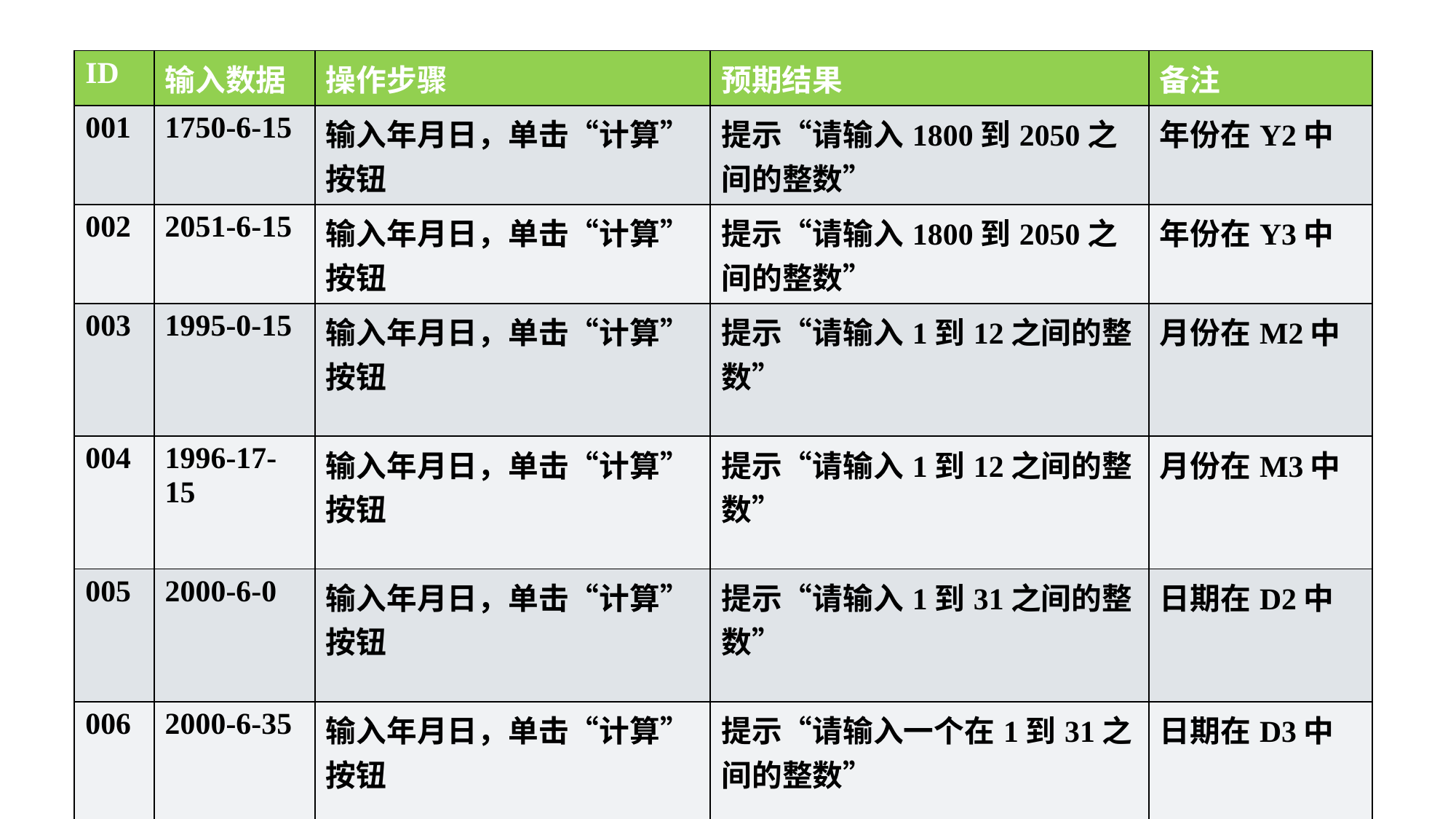

#
| ID | 输入数据 | 操作步骤 | 预期结果 | 备注 |
| --- | --- | --- | --- | --- |
| 001 | 1750-6-15 | 输入年月日，单击“计算”按钮 | 提示“请输入1800到2050之间的整数” | 年份在Y2中 |
| 002 | 2051-6-15 | 输入年月日，单击“计算”按钮 | 提示“请输入1800到2050之间的整数” | 年份在Y3中 |
| 003 | 1995-0-15 | 输入年月日，单击“计算”按钮 | 提示“请输入1到12之间的整数” | 月份在M2中 |
| 004 | 1996-17-15 | 输入年月日，单击“计算”按钮 | 提示“请输入1到12之间的整数” | 月份在M3中 |
| 005 | 2000-6-0 | 输入年月日，单击“计算”按钮 | 提示“请输入1到31之间的整数” | 日期在D2中 |
| 006 | 2000-6-35 | 输入年月日，单击“计算”按钮 | 提示“请输入一个在1到31之间的整数” | 日期在D3中 |